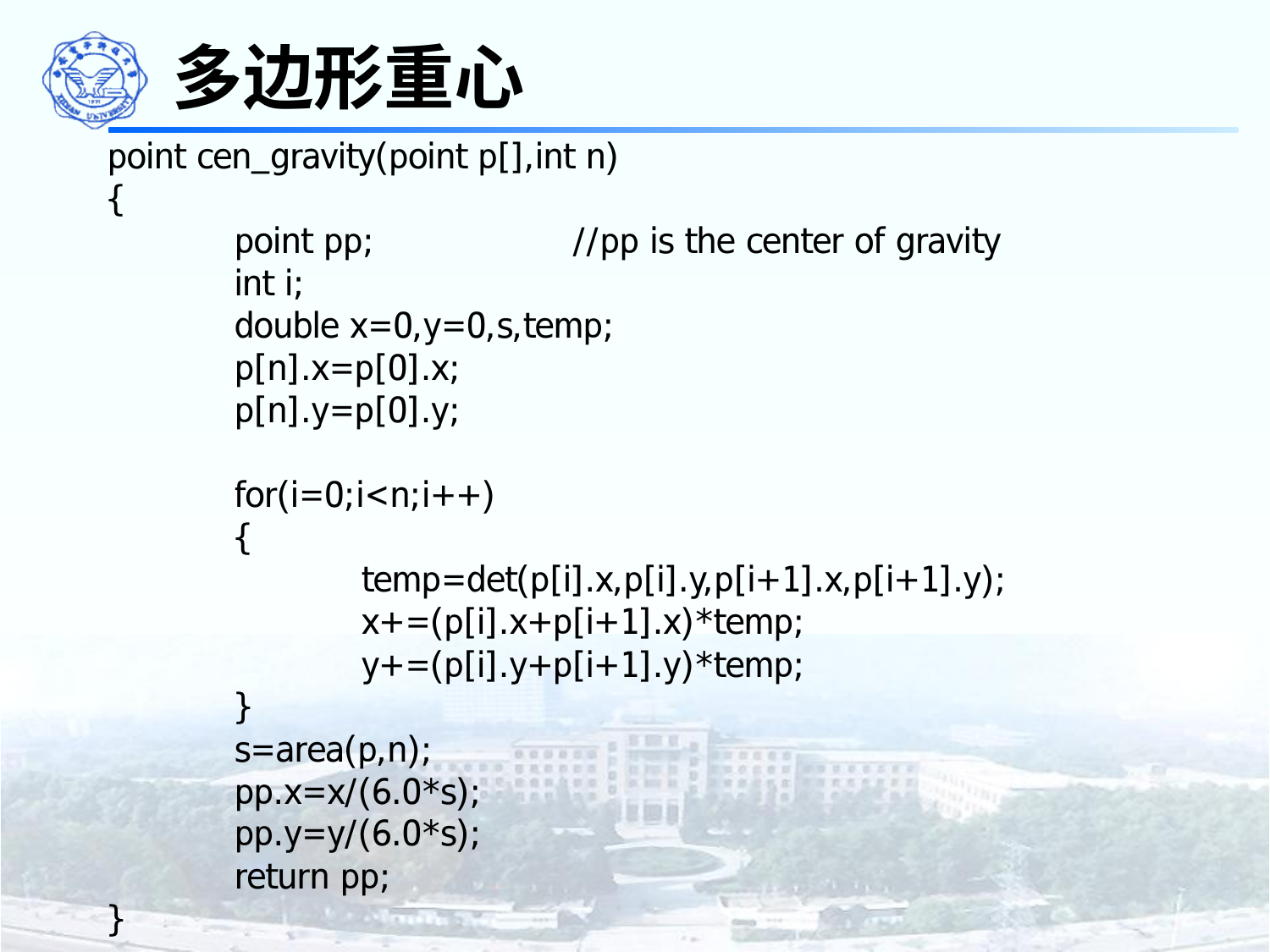

# 多边形重心
point cen_gravity(point p[],int n)
{
	point pp;                  //pp is the center of gravity
	int i;
	double x=0,y=0,s,temp;
	p[n].x=p[0].x;
	p[n].y=p[0].y;

	for(i=0;i<n;i++)
	{
		temp=det(p[i].x,p[i].y,p[i+1].x,p[i+1].y);
		x+=(p[i].x+p[i+1].x)*temp;
		y+=(p[i].y+p[i+1].y)*temp;
	}
	s=area(p,n);
	pp.x=x/(6.0*s);
	pp.y=y/(6.0*s);
	return pp;
}